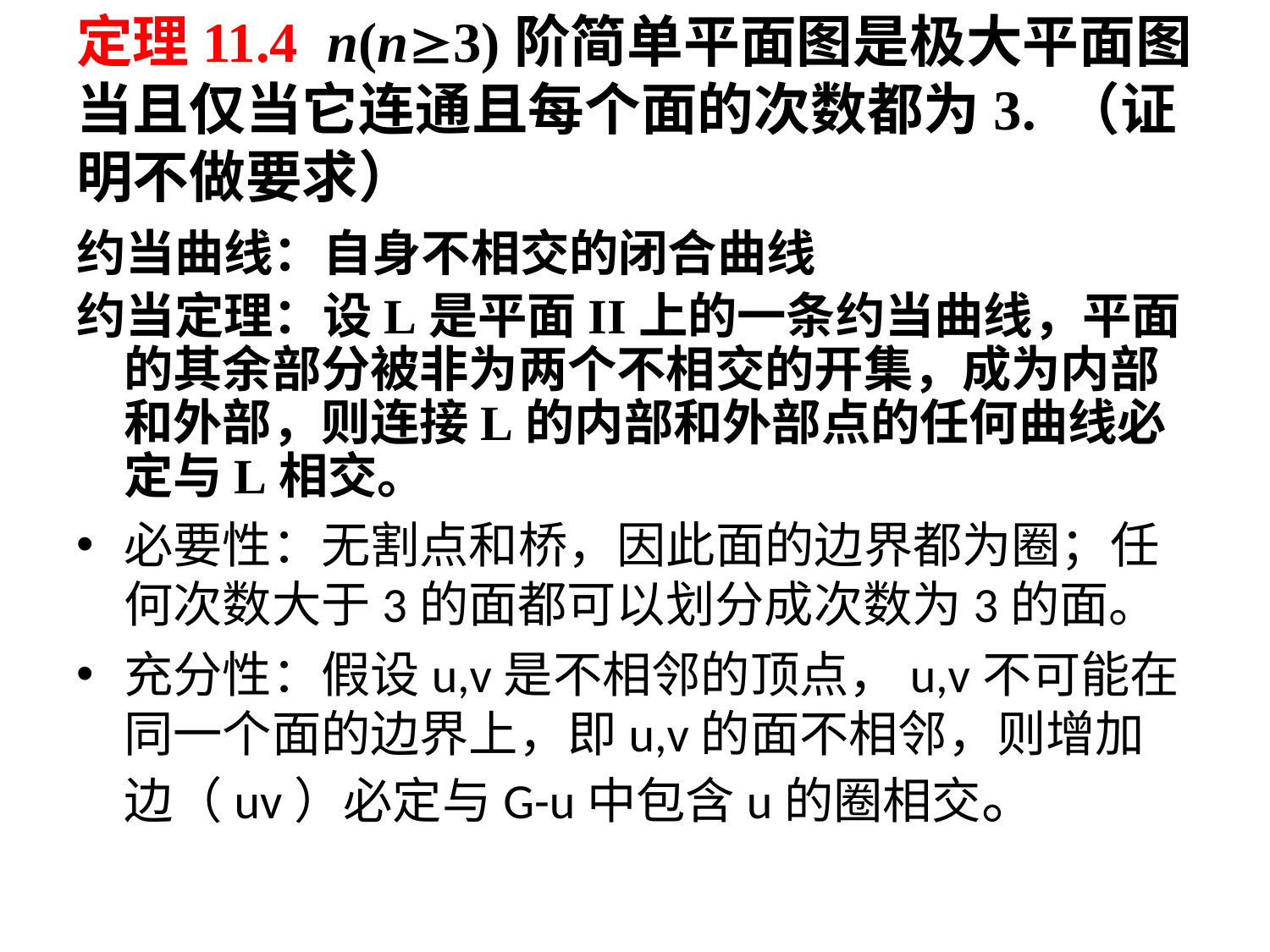

# 定理11.4  n(n≥3)阶简单平面图是极大平面图当且仅当它连通且每个面的次数都为3. （证明不做要求）
约当曲线：自身不相交的闭合曲线
约当定理：设L是平面II上的一条约当曲线，平面的其余部分被非为两个不相交的开集，成为内部和外部，则连接L的内部和外部点的任何曲线必定与L相交。
必要性：无割点和桥，因此面的边界都为圈；任何次数大于3的面都可以划分成次数为3的面。
充分性：假设u,v是不相邻的顶点，u,v不可能在同一个面的边界上，即u,v的面不相邻，则增加边（uv）必定与G-u中包含u的圈相交。